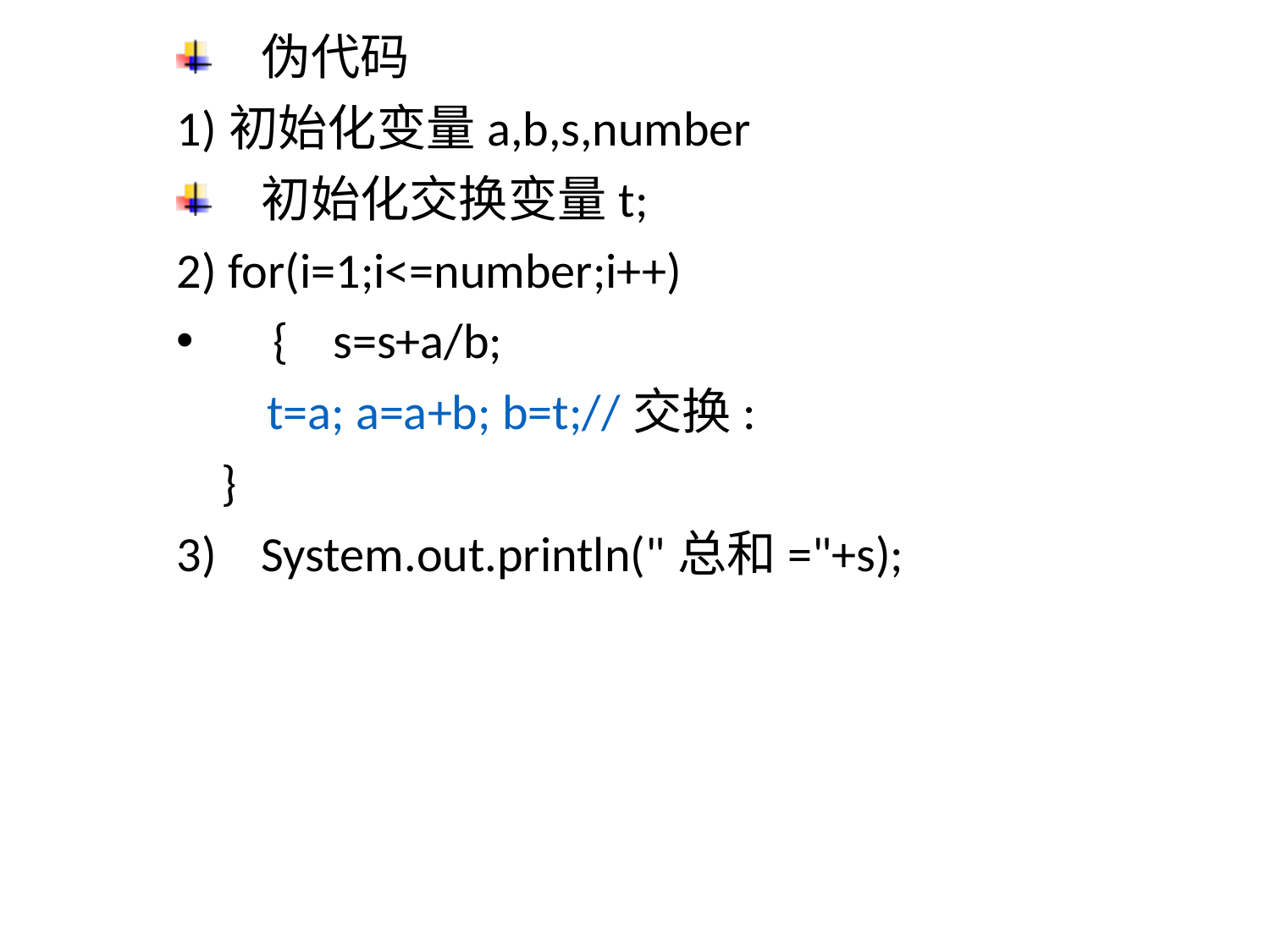

伪代码
1)初始化变量a,b,s,number
初始化交换变量t;
2) for(i=1;i<=number;i++)
 {    s=s+a/b;
        t=a; a=a+b; b=t;//交换:
    }
System.out.println("总和="+s);